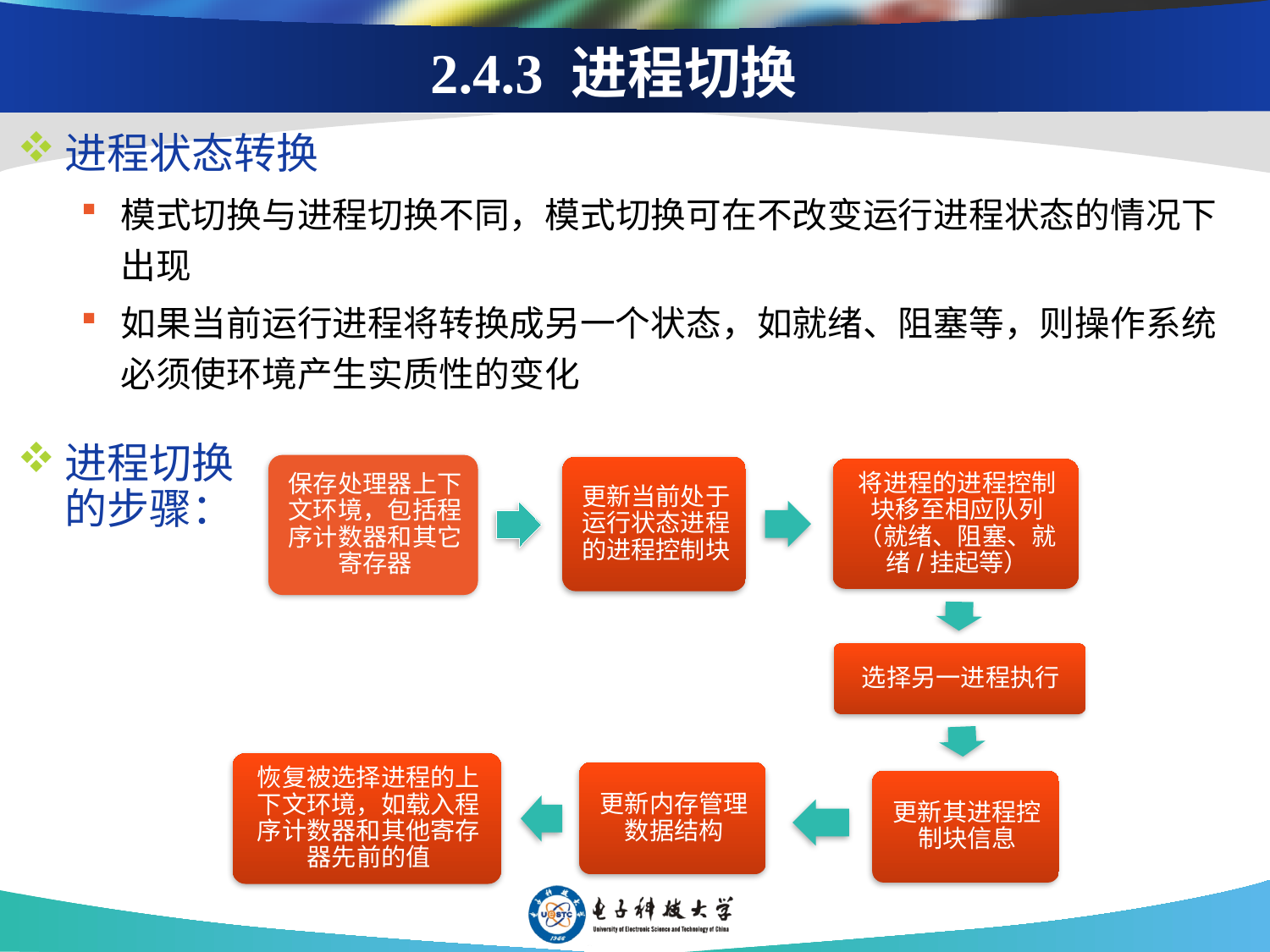

2.4.3 进程切换
进程状态转换
模式切换与进程切换不同，模式切换可在不改变运行进程状态的情况下出现
如果当前运行进程将转换成另一个状态，如就绪、阻塞等，则操作系统必须使环境产生实质性的变化

保存处理器上下文环境，包括程序计数器和其它寄存器

更新当前处于运行状态进程的进程控制块

将进程的进程控制块移至相应队列（就绪、阻塞、就绪/挂起等）

选择另一进程执行

更新其进程控制块信息

更新内存管理数据结构

恢复被选择进程的上下文环境，如载入程序计数器和其他寄存器先前的值
进程切换的步骤：